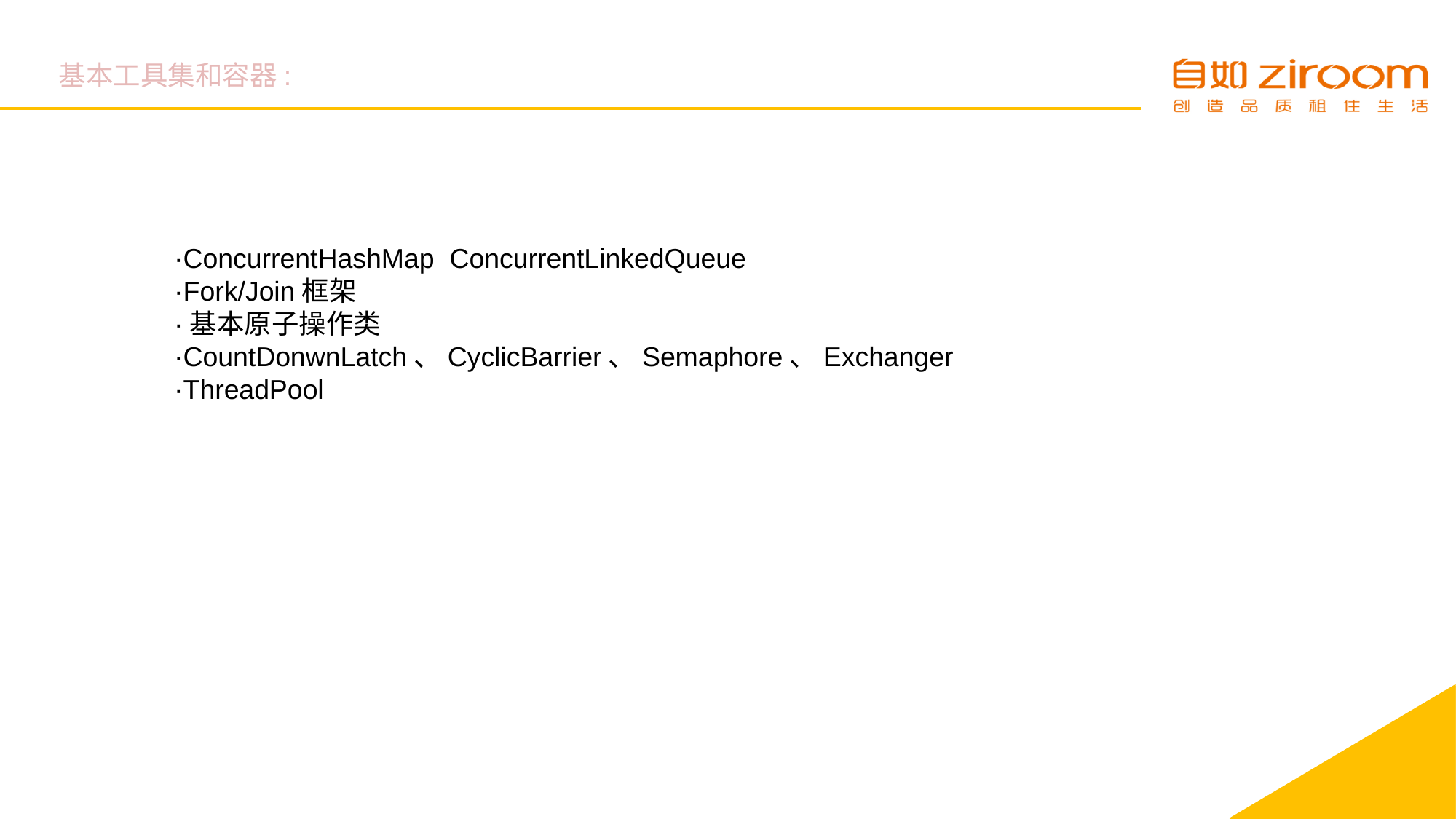

基本工具集和容器:

·ConcurrentHashMap  ConcurrentLinkedQueue
·Fork/Join框架
·基本原子操作类
·CountDonwnLatch、CyclicBarrier、Semaphore、Exchanger
·ThreadPool